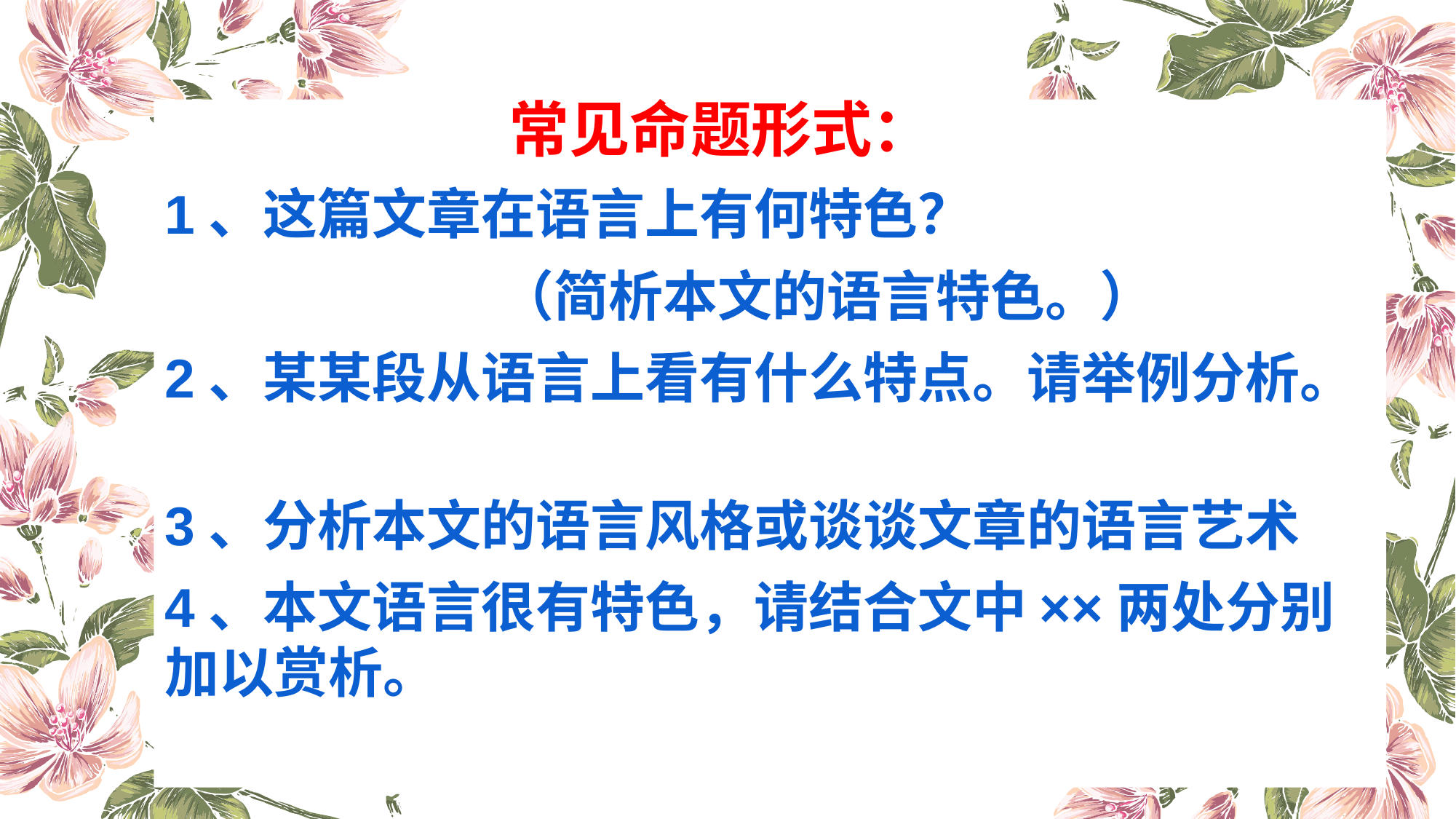

常见命题形式：
1、这篇文章在语言上有何特色？
                          （简析本文的语言特色。）
2、某某段从语言上看有什么特点。请举例分析。
3、分析本文的语言风格或谈谈文章的语言艺术
4、本文语言很有特色，请结合文中××两处分别加以赏析。